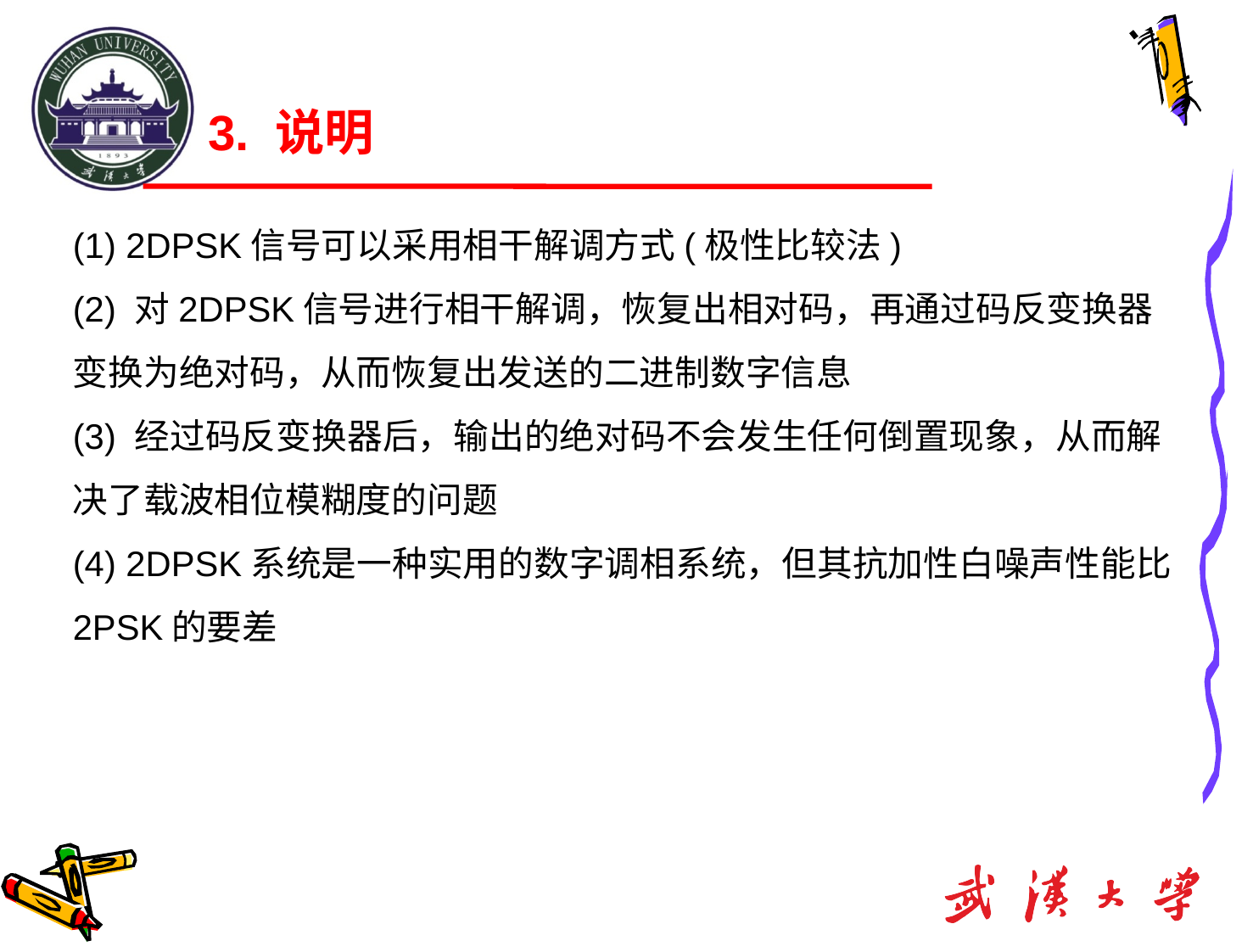

3. 说明
# (1) 2DPSK信号可以采用相干解调方式(极性比较法)
(2) 对2DPSK信号进行相干解调，恢复出相对码，再通过码反变换器变换为绝对码，从而恢复出发送的二进制数字信息
(3) 经过码反变换器后，输出的绝对码不会发生任何倒置现象，从而解决了载波相位模糊度的问题
(4) 2DPSK系统是一种实用的数字调相系统，但其抗加性白噪声性能比2PSK的要差